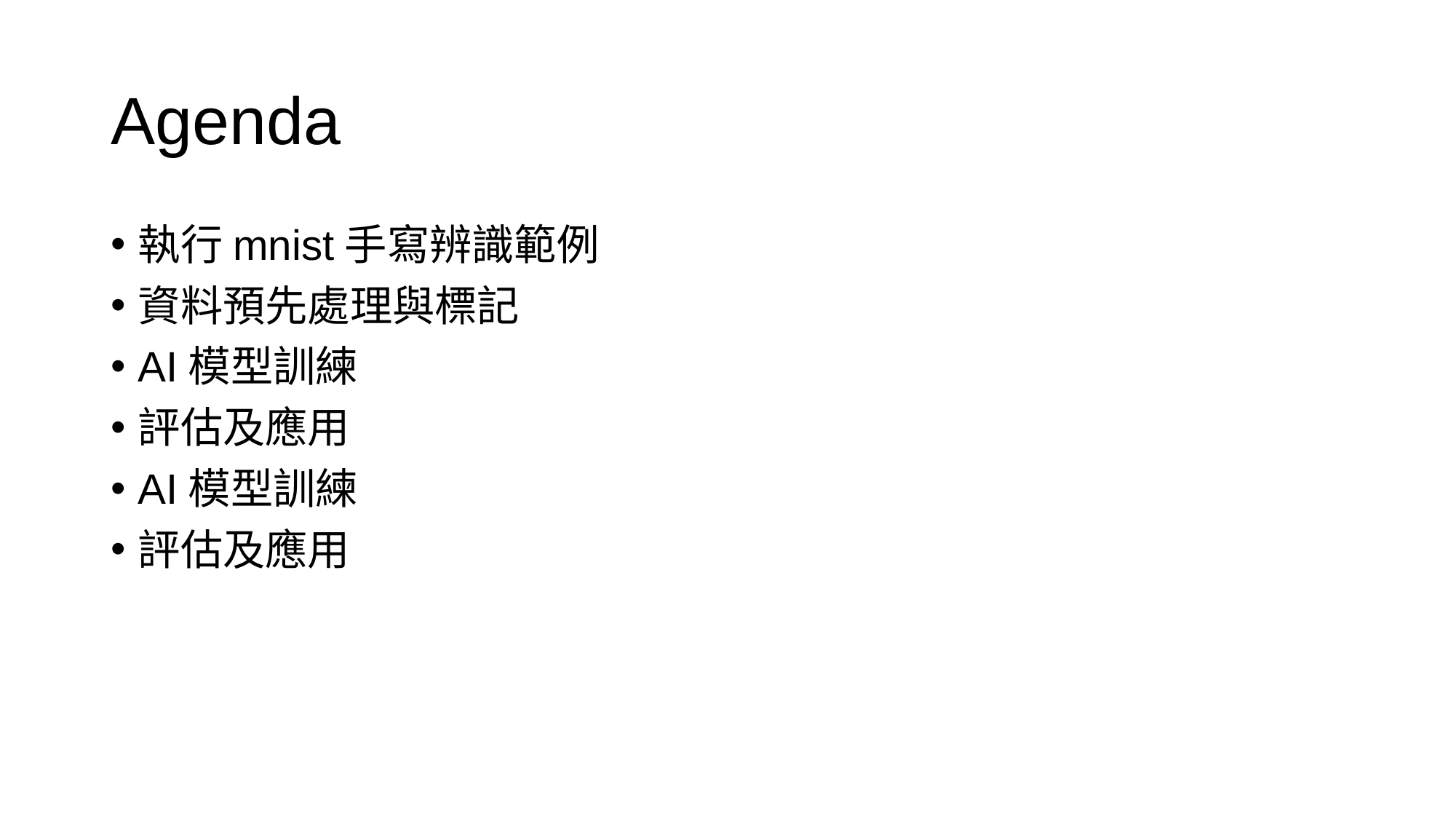

# Agenda
執行mnist手寫辨識範例
資料預先處理與標記
AI模型訓練
評估及應用
AI模型訓練
評估及應用